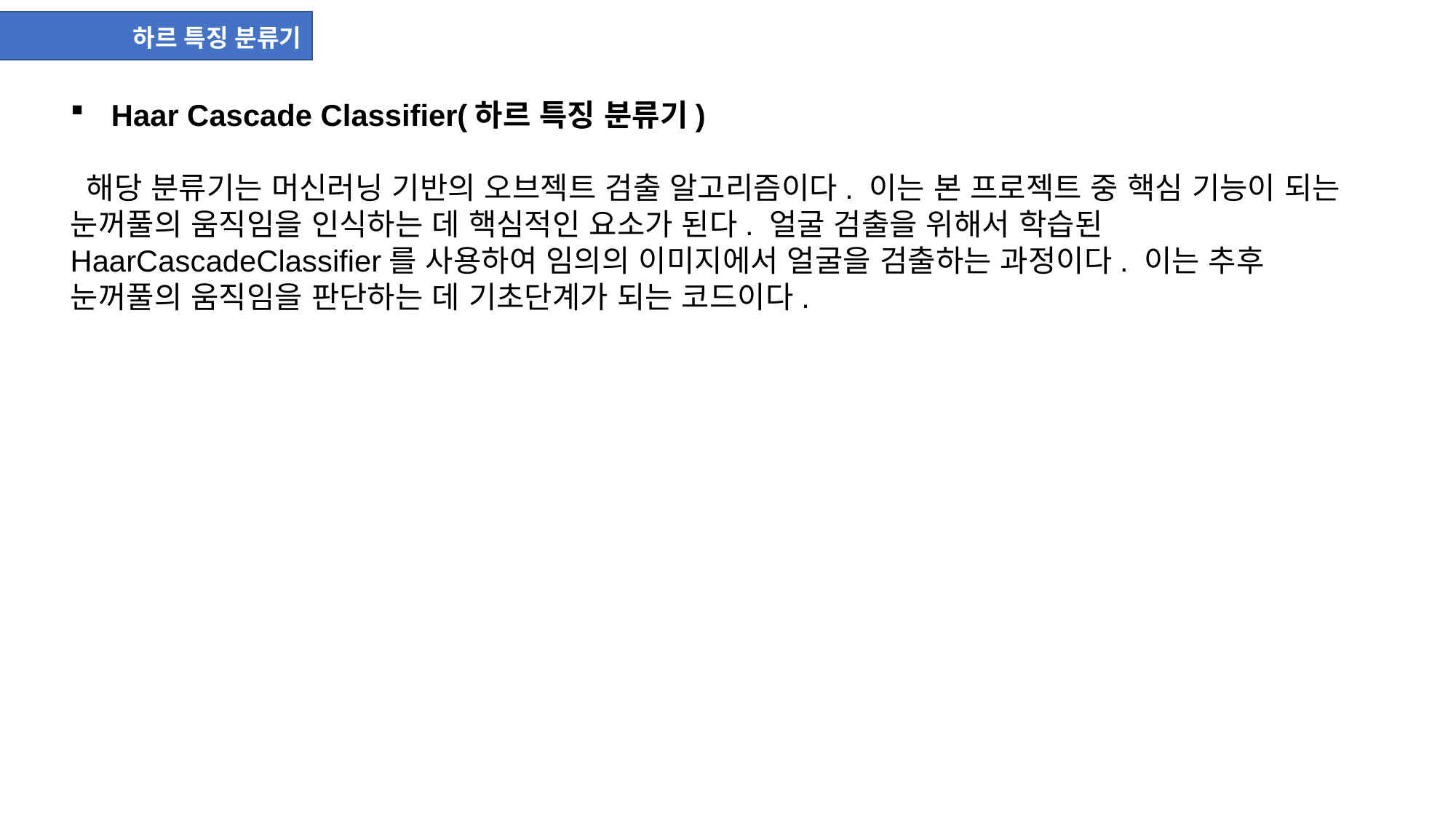

하르 특징 분류기
파츠 정리
Haar Cascade Classifier(하르 특징 분류기)

 해당 분류기는 머신러닝 기반의 오브젝트 검출 알고리즘이다. 이는 본 프로젝트 중 핵심 기능이 되는 눈꺼풀의 움직임을 인식하는 데 핵심적인 요소가 된다. 얼굴 검출을 위해서 학습된 HaarCascadeClassifier를 사용하여 임의의 이미지에서 얼굴을 검출하는 과정이다. 이는 추후 눈꺼풀의 움직임을 판단하는 데 기초단계가 되는 코드이다.